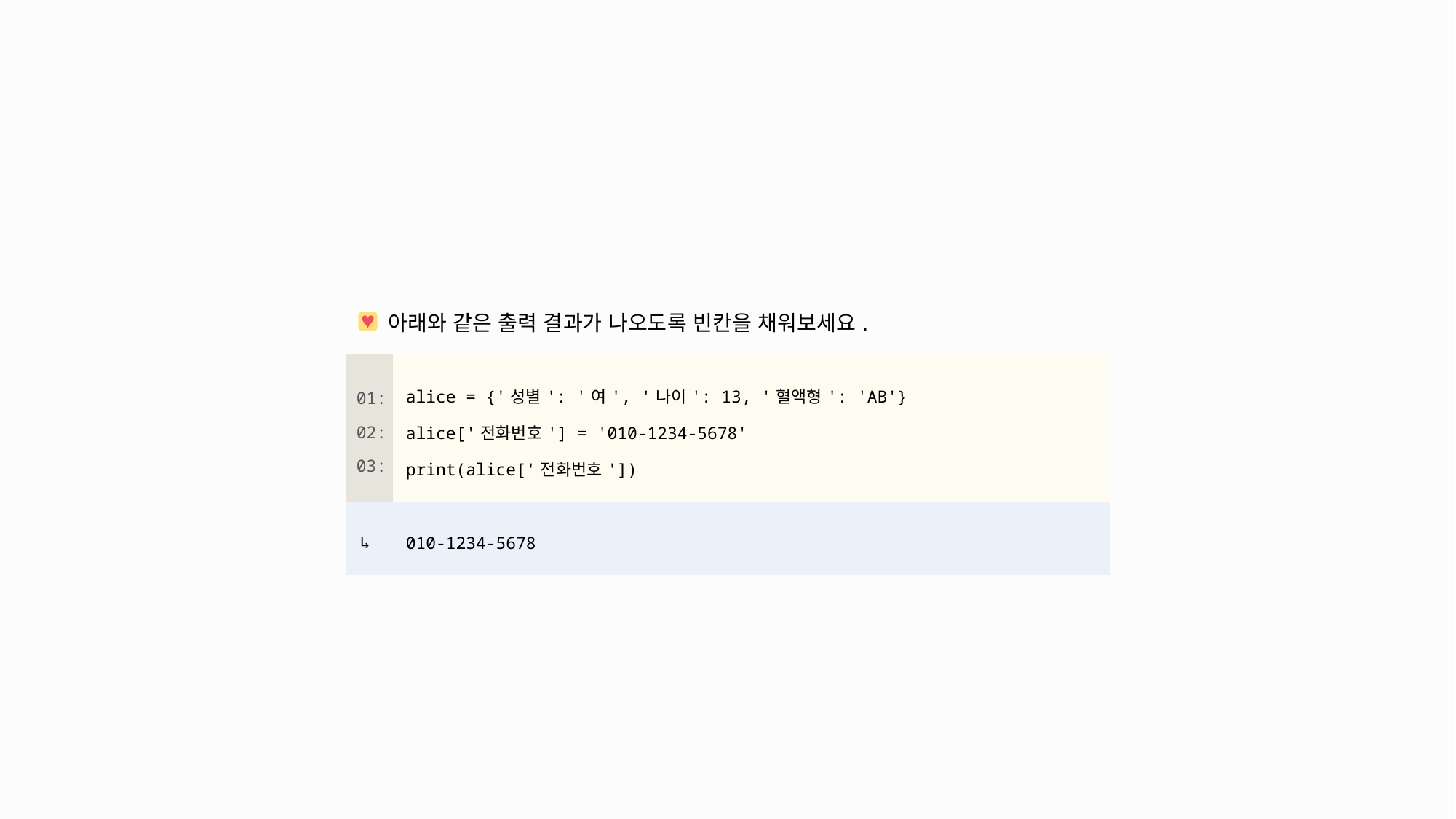

| 아래와 같은 출력 결과가 나오도록 빈칸을 채워보세요. |  |
| --- | --- |
| 01: 02: 03: | alice = {'성별': '여', '나이': 13, '혈액형': 'AB'} alice['전화번호'] = '010-1234-5678' print(alice['전화번호']) |
| ↳ | 010-1234-5678 |